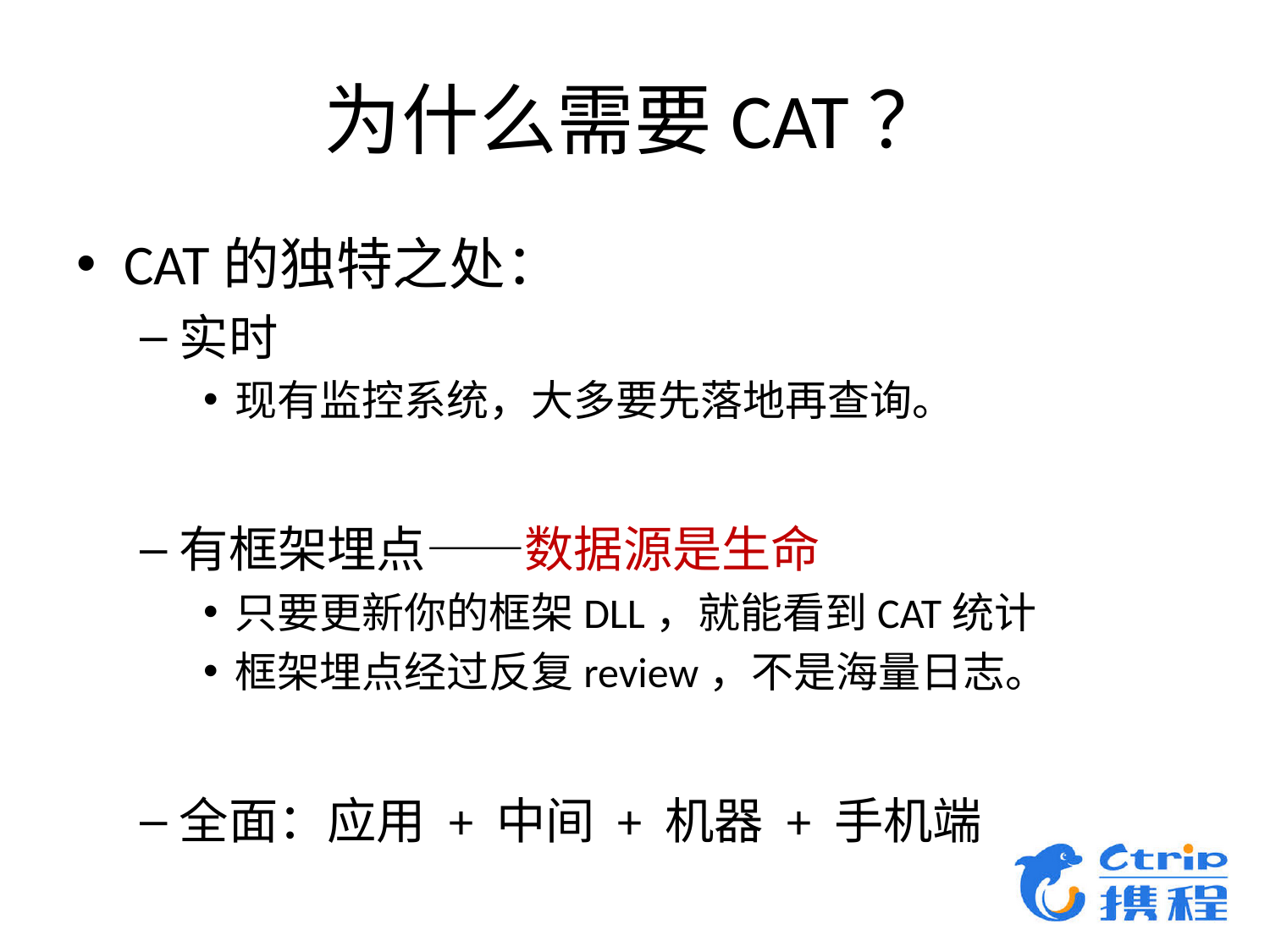

# 为什么需要CAT？
CAT的独特之处：
实时
现有监控系统，大多要先落地再查询。

有框架埋点——数据源是生命
只要更新你的框架DLL，就能看到CAT统计
框架埋点经过反复review，不是海量日志。

全面：应用 + 中间 + 机器 + 手机端